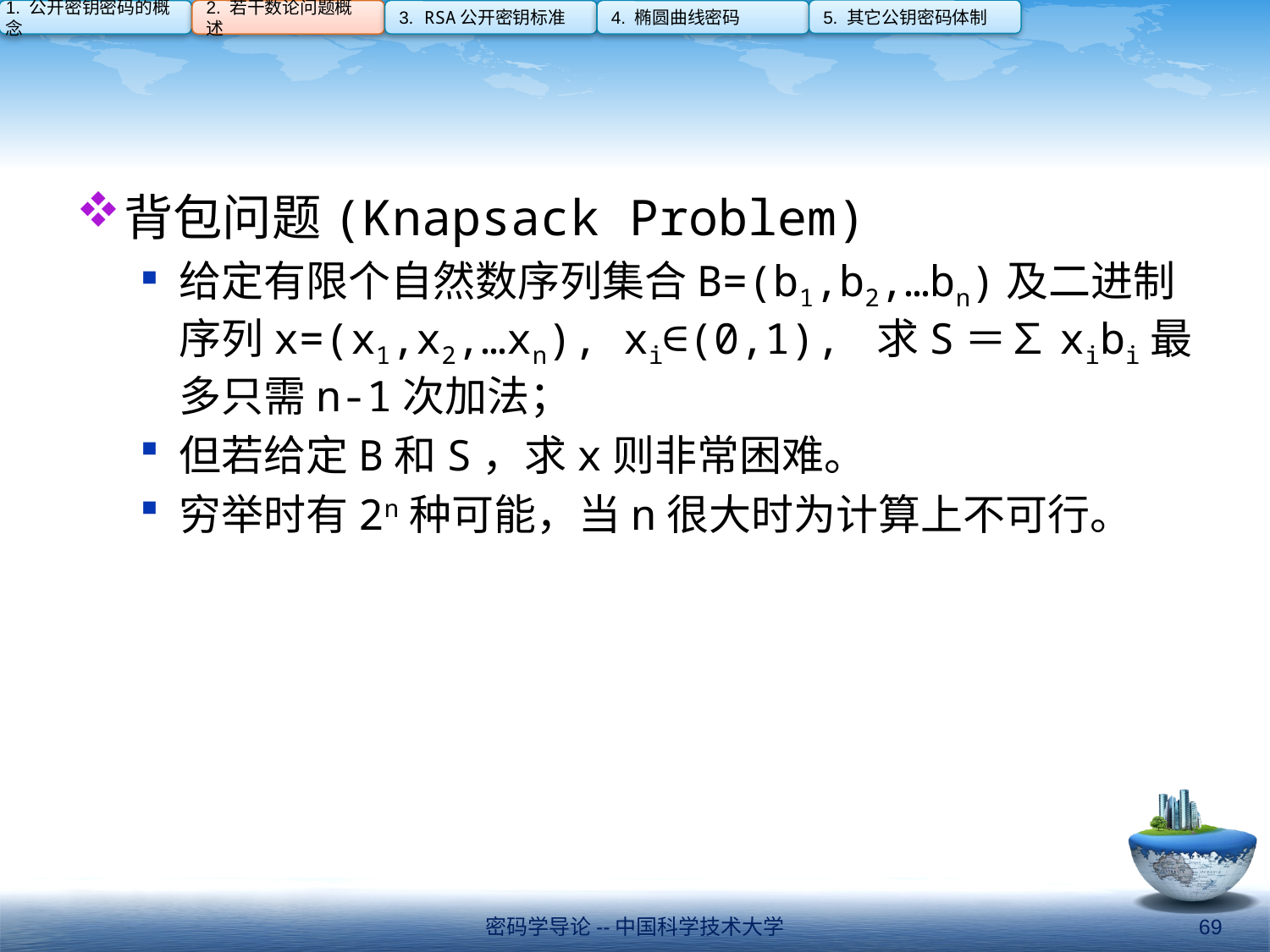

5. 其它公钥密码体制
1. 公开密钥密码的概念
2. 若干数论问题概述
3. RSA公开密钥标准
4. 椭圆曲线密码
#
背包问题(Knapsack Problem)
给定有限个自然数序列集合B=(b1,b2,…bn)及二进制序列x=(x1,x2,…xn), xi∈(0,1), 求S＝∑xibi最多只需n-1次加法；
但若给定B和S，求x则非常困难。
穷举时有2n种可能，当n很大时为计算上不可行。

密码学导论--中国科学技术大学
69